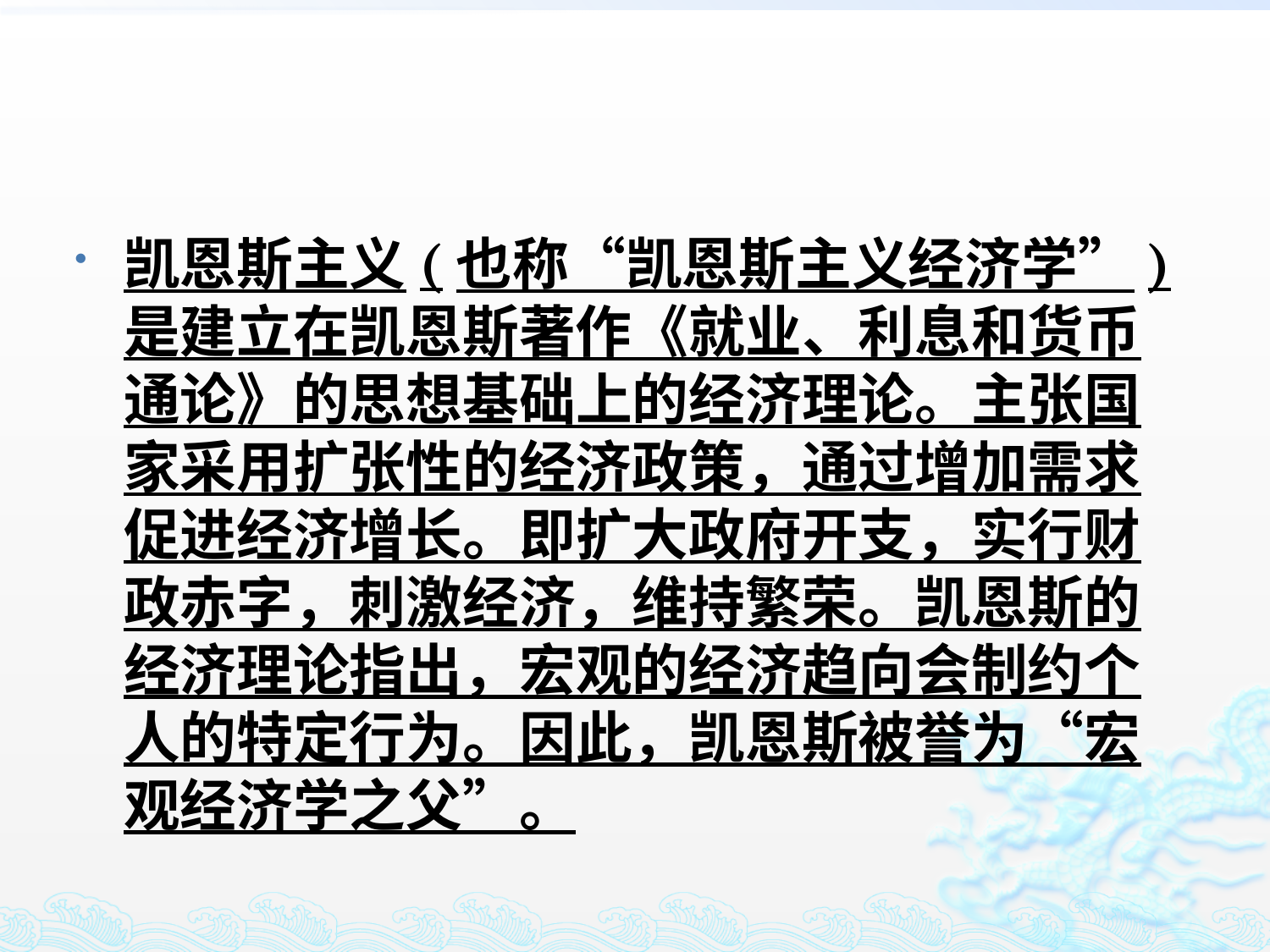

凯恩斯主义(也称“凯恩斯主义经济学”)是建立在凯恩斯著作《就业、利息和货币通论》的思想基础上的经济理论。主张国家采用扩张性的经济政策，通过增加需求促进经济增长。即扩大政府开支，实行财政赤字，刺激经济，维持繁荣。凯恩斯的经济理论指出，宏观的经济趋向会制约个人的特定行为。因此，凯恩斯被誉为“宏观经济学之父”。